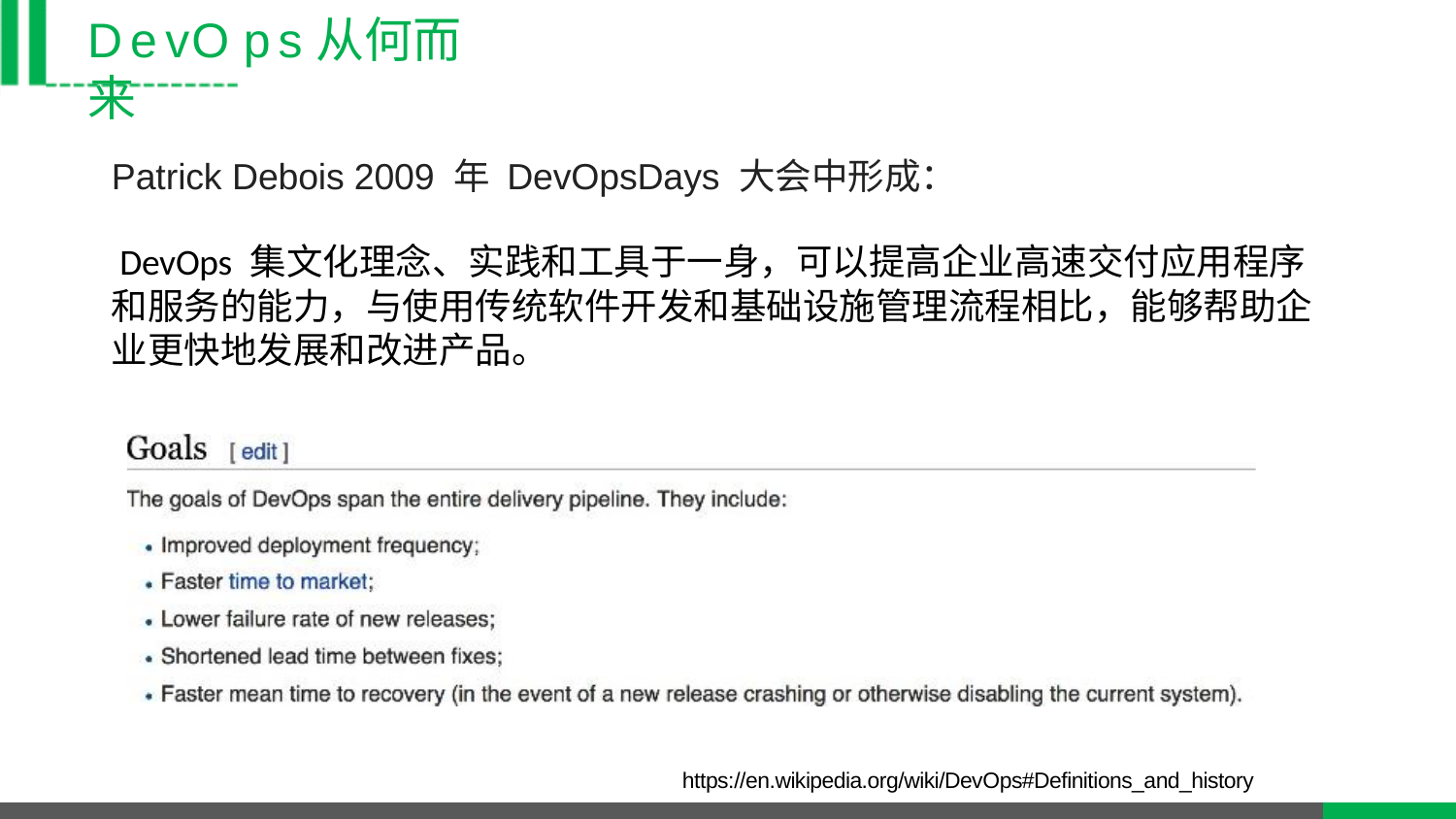

# DevOps从何而来
Patrick Debois 2009 年 DevOpsDays 大会中形成：

DevOps 集文化理念、实践和工具于一身，可以提高企业高速交付应用程序 和服务的能力，与使用传统软件开发和基础设施管理流程相比，能够帮助企 业更快地发展和改进产品。

https://en.wikipedia.org/wiki/DevOps#Definitions_and_history